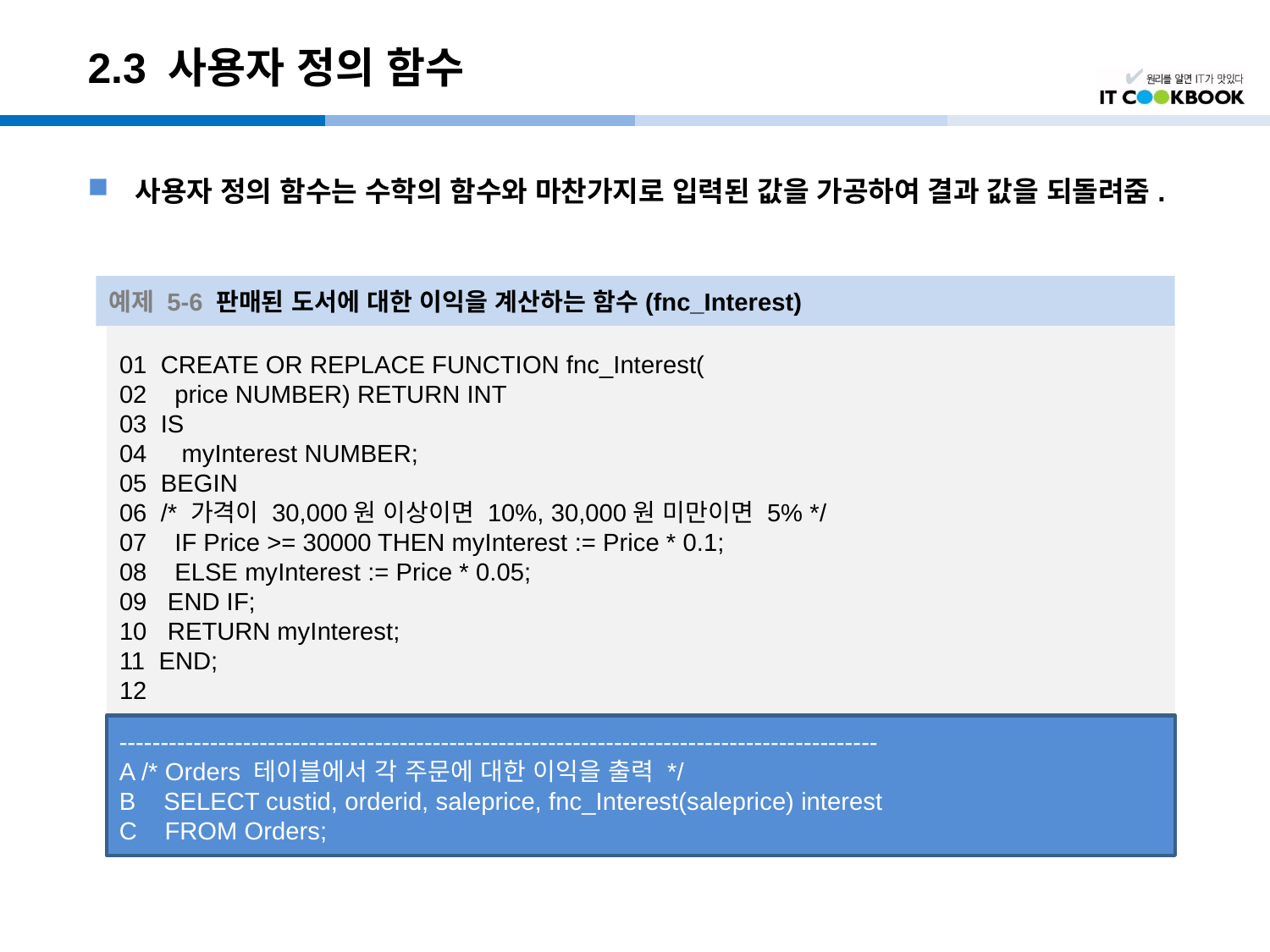

# 2.3 사용자 정의 함수
사용자 정의 함수는 수학의 함수와 마찬가지로 입력된 값을 가공하여 결과 값을 되돌려줌.
예제 5-6 판매된 도서에 대한 이익을 계산하는 함수(fnc_Interest)
01  CREATE OR REPLACE FUNCTION fnc_Interest(
02    price NUMBER) RETURN INT
03  IS
04     myInterest NUMBER;
05  BEGIN
06  /* 가격이 30,000원 이상이면 10%, 30,000원 미만이면 5% */
07    IF Price >= 30000 THEN myInterest := Price * 0.1;
08    ELSE myInterest := Price * 0.05;
09   END IF;
10   RETURN myInterest;
11  END;
12
--------------------------------------------------------------------------------------------
A /* Orders 테이블에서 각 주문에 대한 이익을 출력 */
B    SELECT custid, orderid, saleprice, fnc_Interest(saleprice) interest
C    FROM Orders;
--------------------------------------------------------------------------------------------
A /* Orders 테이블에서 각 주문에 대한 이익을 출력 */
B    SELECT custid, orderid, saleprice, fnc_Interest(saleprice) interest
C    FROM Orders;